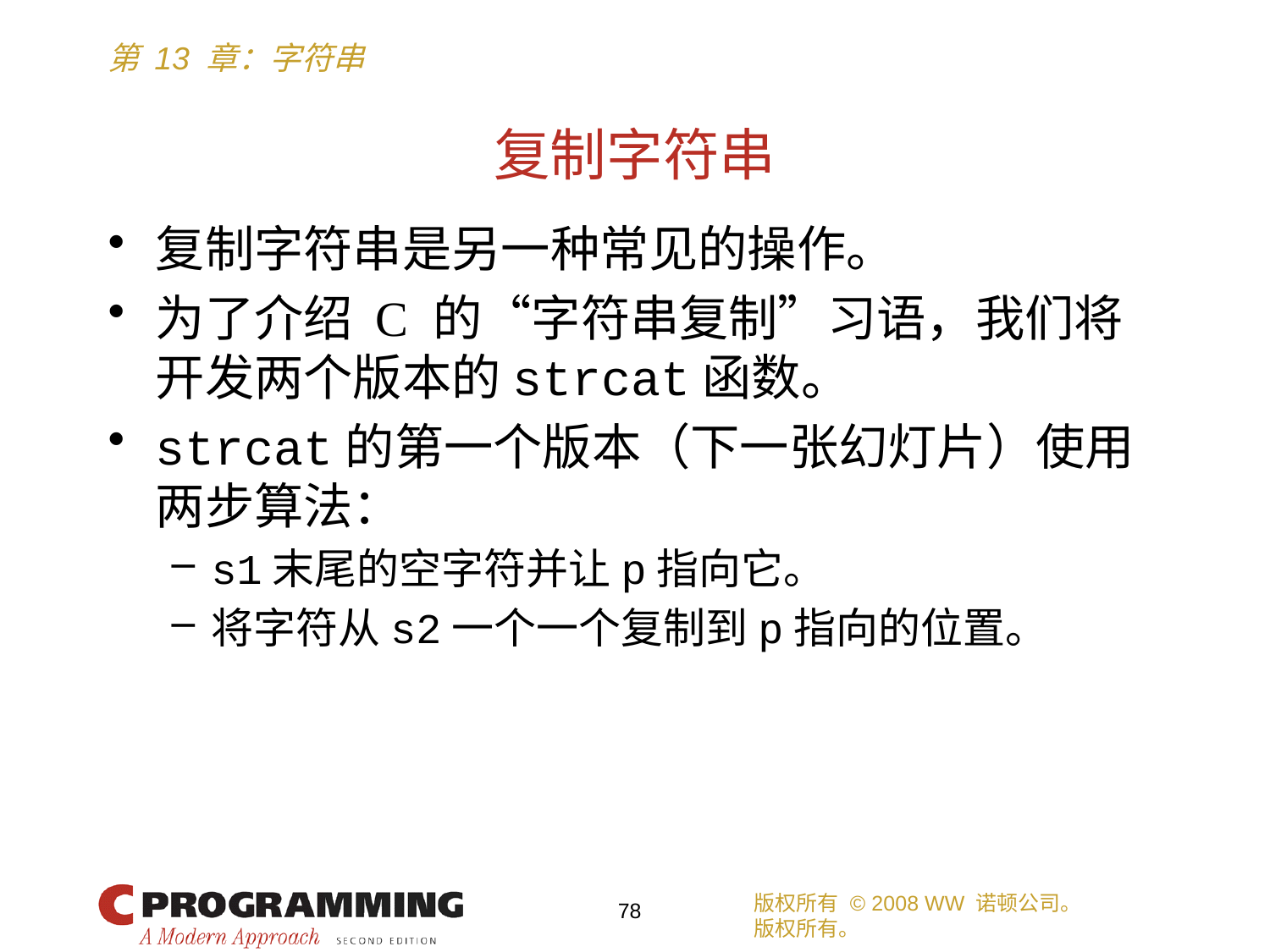

# 复制字符串
复制字符串是另一种常见的操作。
为了介绍 C 的“字符串复制”习语，我们将开发两个版本的strcat函数。
strcat的第一个版本（下一张幻灯片）使用两步算法：
s1末尾的空字符并让p指向它。
将字符从s2一个一个复制到p指向的位置。
版权所有 © 2008 WW 诺顿公司。
版权所有。
78